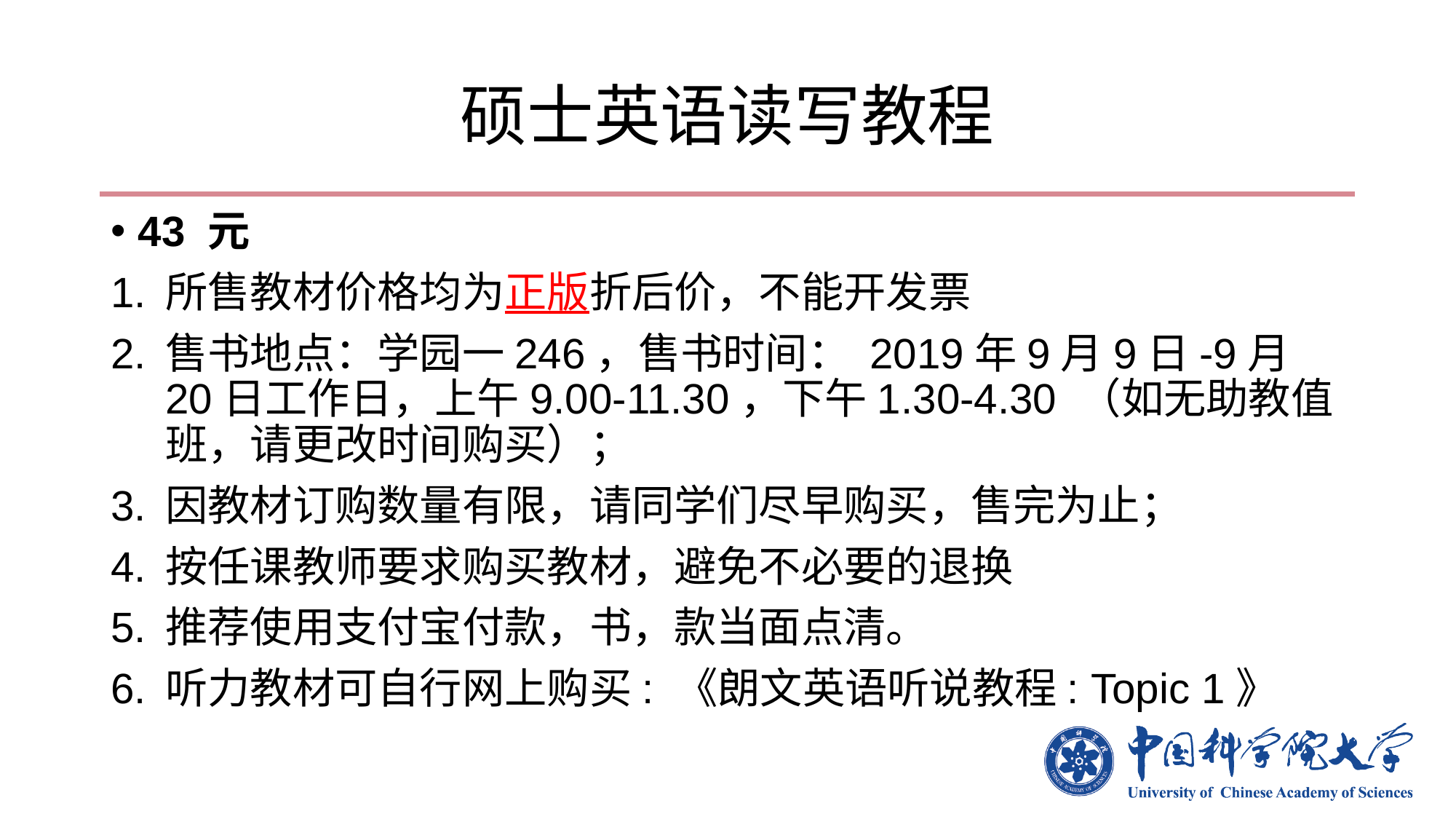

# 硕士英语读写教程
43 元
所售教材价格均为正版折后价，不能开发票
售书地点：学园一246，售书时间： 2019年9月9日-9月20日工作日，上午9.00-11.30，下午1.30-4.30 （如无助教值班，请更改时间购买）；
因教材订购数量有限，请同学们尽早购买，售完为止；
按任课教师要求购买教材，避免不必要的退换
推荐使用支付宝付款，书，款当面点清。
听力教材可自行网上购买: 《朗文英语听说教程: Topic 1》